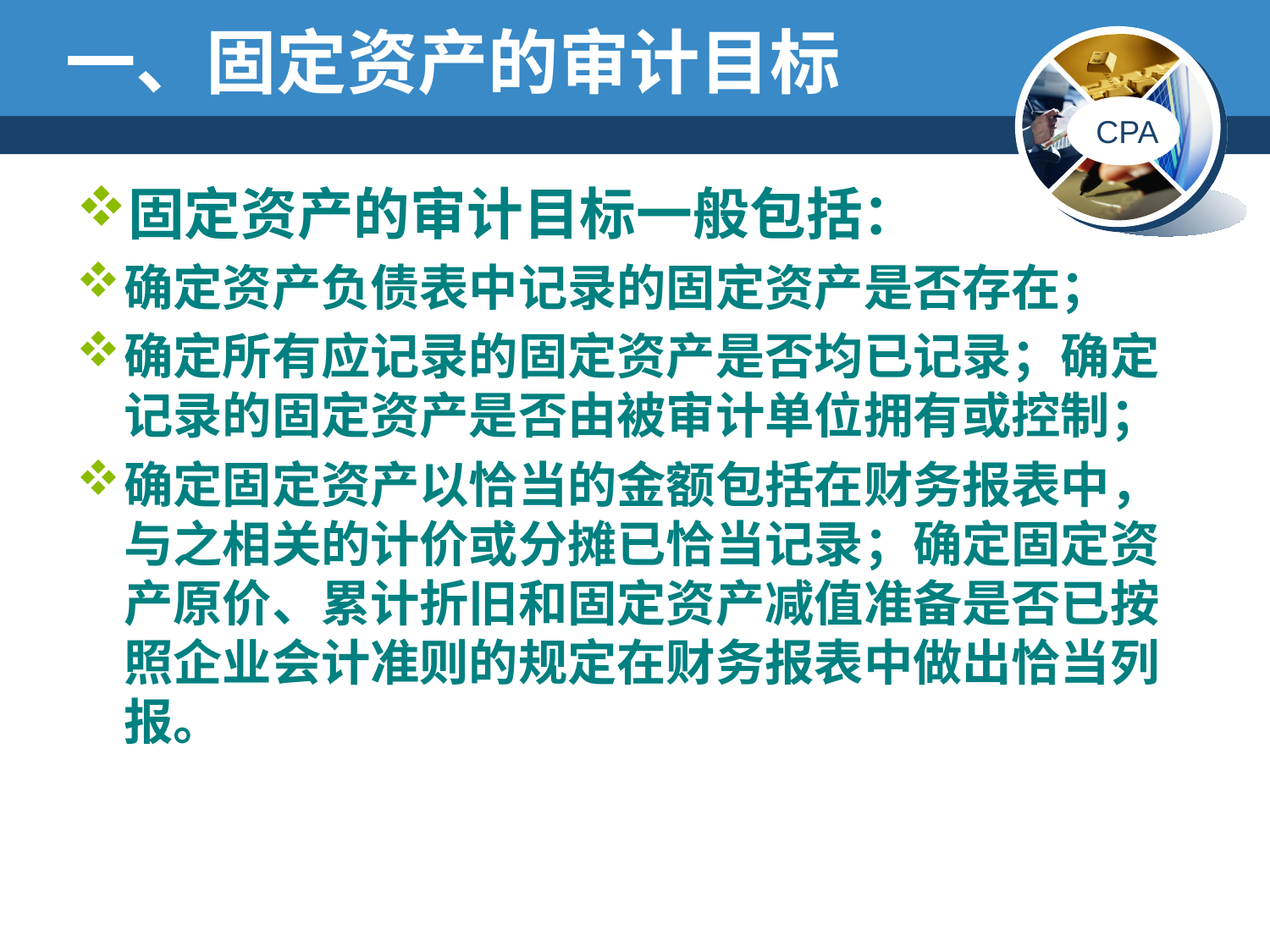

# 一、固定资产的审计目标
固定资产的审计目标一般包括：
确定资产负债表中记录的固定资产是否存在；
确定所有应记录的固定资产是否均已记录；确定记录的固定资产是否由被审计单位拥有或控制；
确定固定资产以恰当的金额包括在财务报表中，与之相关的计价或分摊已恰当记录；确定固定资产原价、累计折旧和固定资产减值准备是否已按照企业会计准则的规定在财务报表中做出恰当列报。